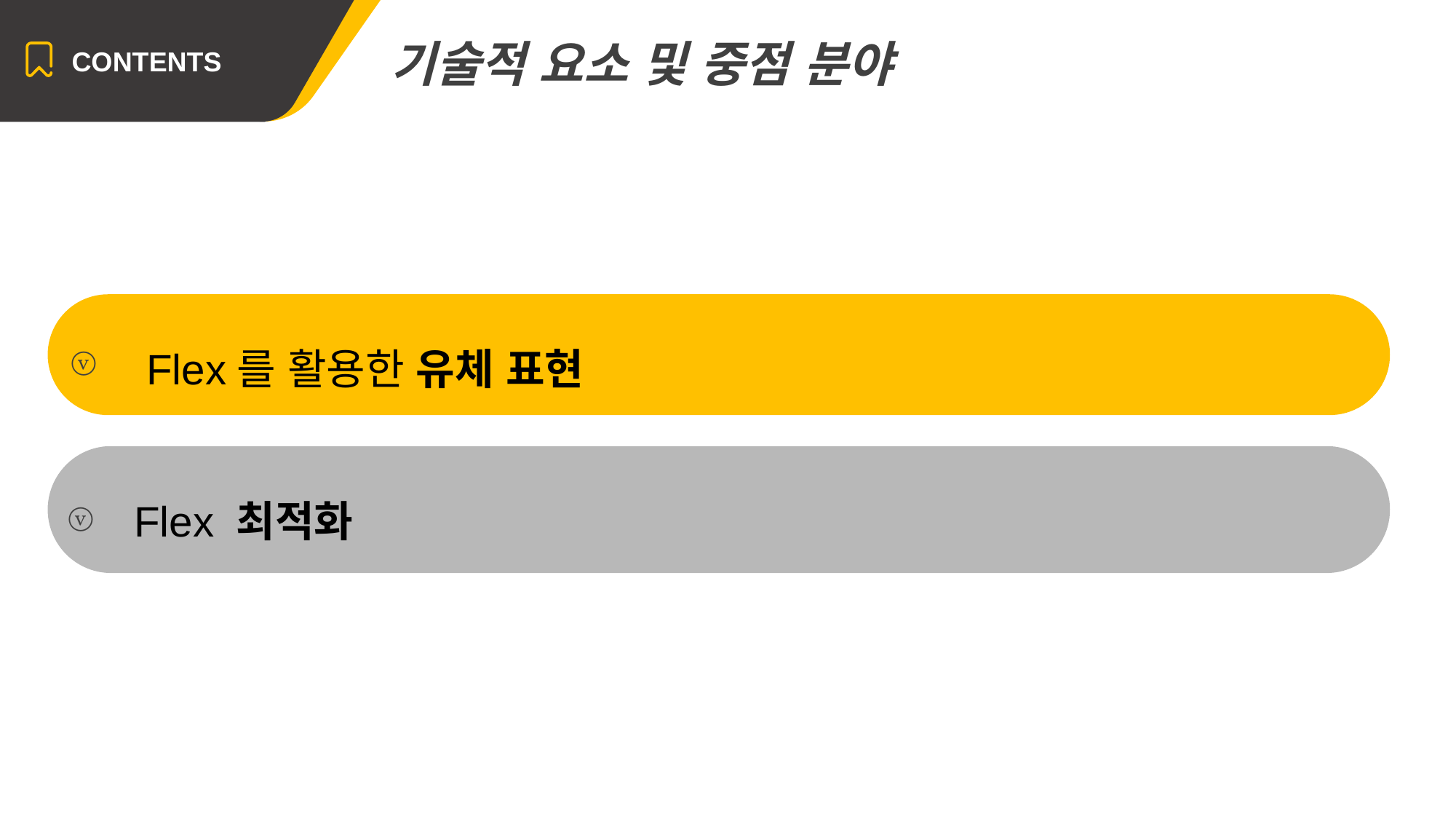

CONTENTS

기술적 요소 및 중점 분야

ⓥ
Flex를 활용한 유체 표현

Flex 최적화
ⓥ